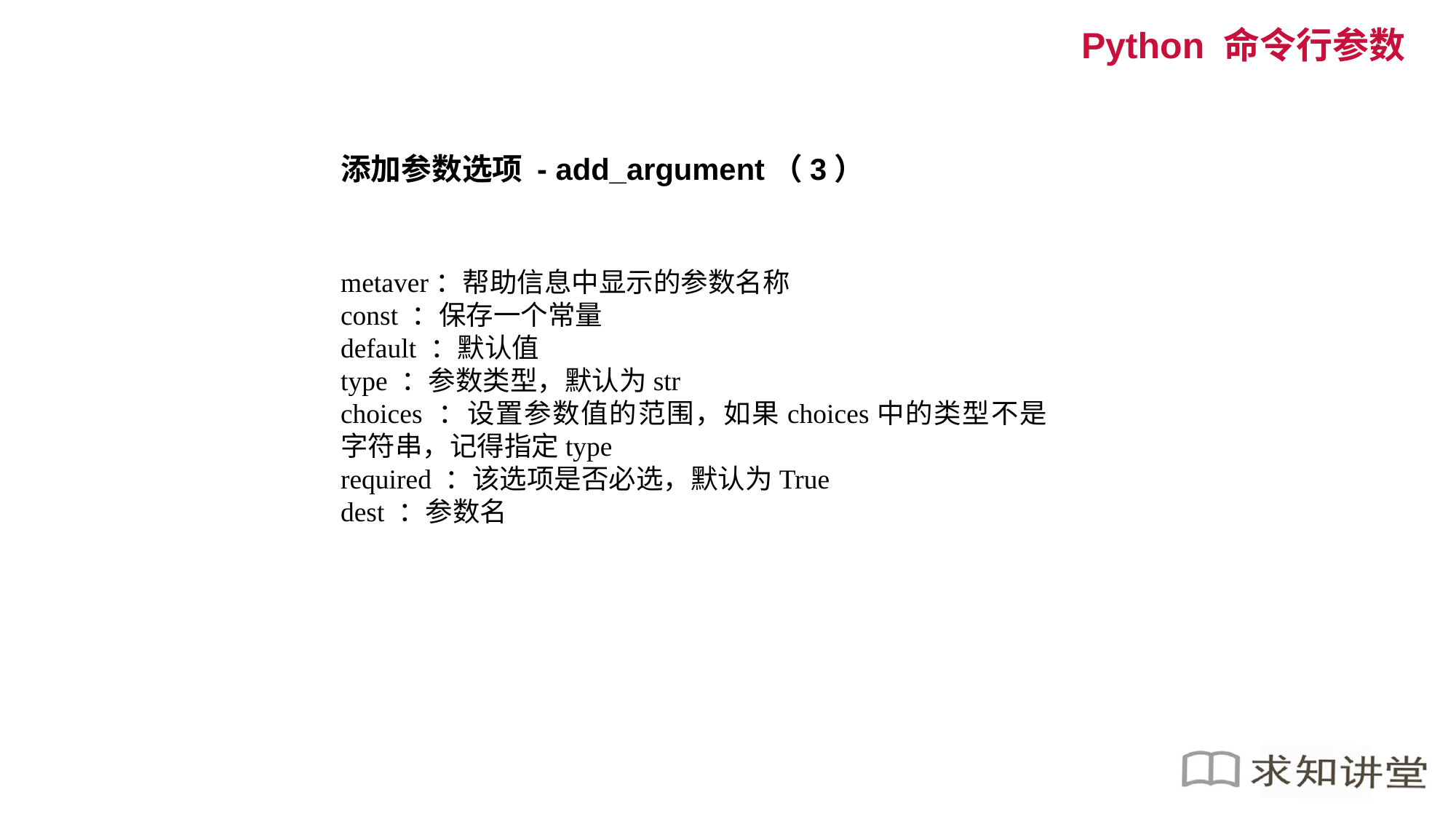

Python 命令行参数
添加参数选项 - add_argument（3）
metaver：帮助信息中显示的参数名称
const ：保存一个常量
default ：默认值
type ：参数类型，默认为str
choices ：设置参数值的范围，如果choices中的类型不是字符串，记得指定type
required ：该选项是否必选，默认为True
dest ：参数名